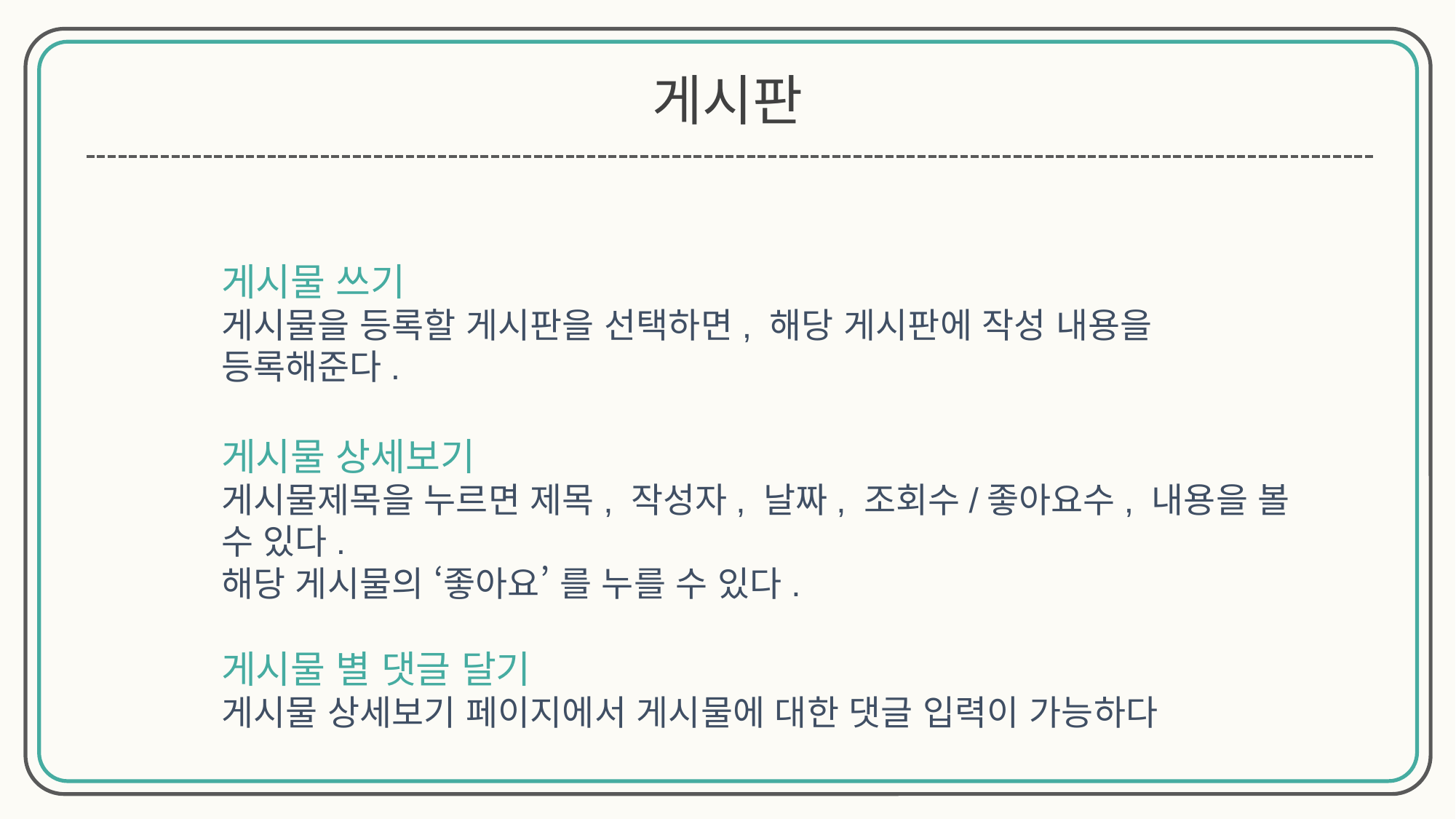

게시판
게시물 쓰기
게시물을 등록할 게시판을 선택하면, 해당 게시판에 작성 내용을 등록해준다.

게시물 상세보기
게시물제목을 누르면 제목, 작성자, 날짜, 조회수/좋아요수, 내용을 볼 수 있다.
해당 게시물의 ‘좋아요’ 를 누를 수 있다.

게시물 별 댓글 달기
게시물 상세보기 페이지에서 게시물에 대한 댓글 입력이 가능하다